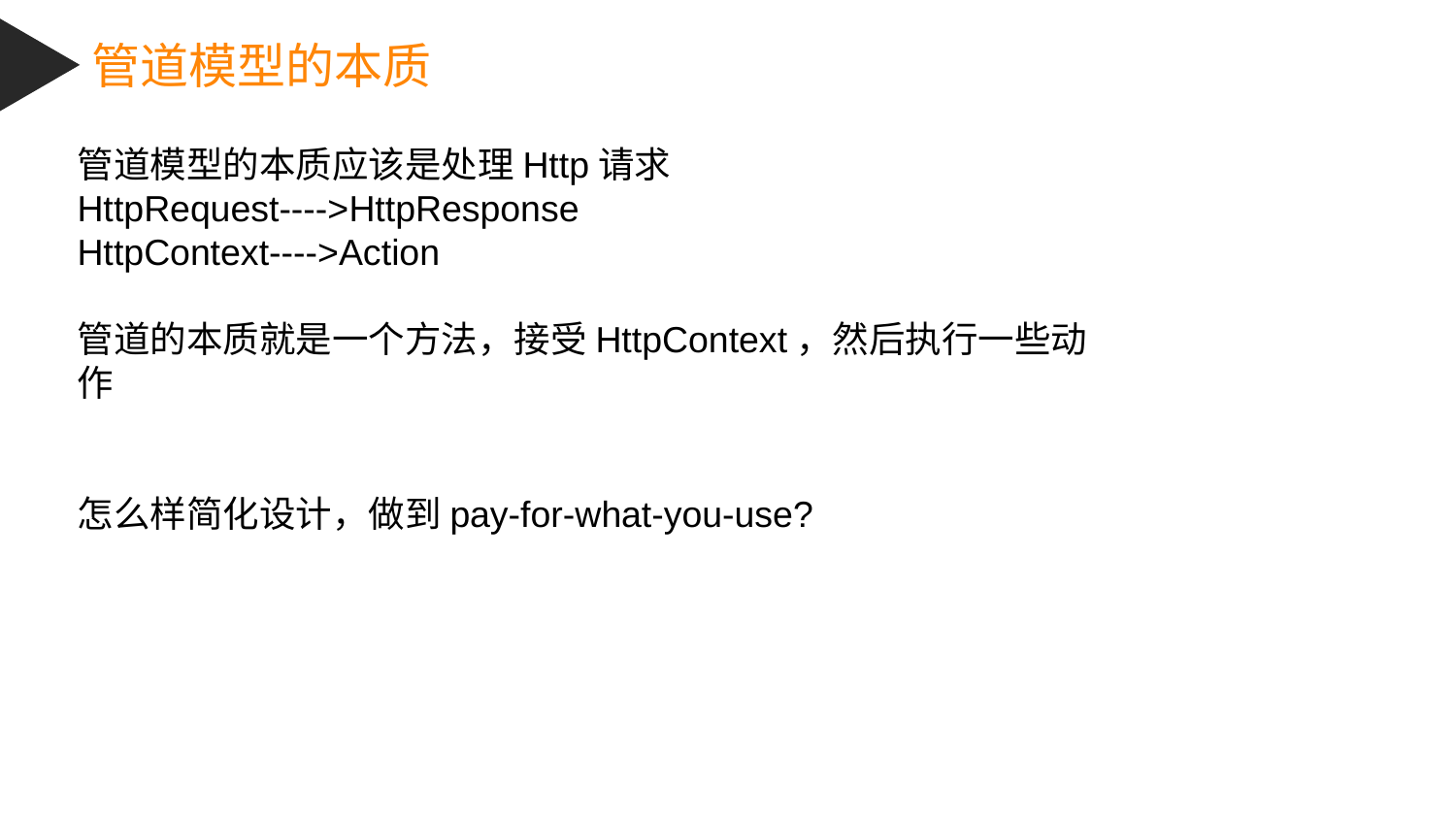

管道模型的本质
管道模型的本质应该是处理Http请求
HttpRequest---->HttpResponse
HttpContext---->Action

管道的本质就是一个方法，接受HttpContext，然后执行一些动作

怎么样简化设计，做到pay-for-what-you-use?